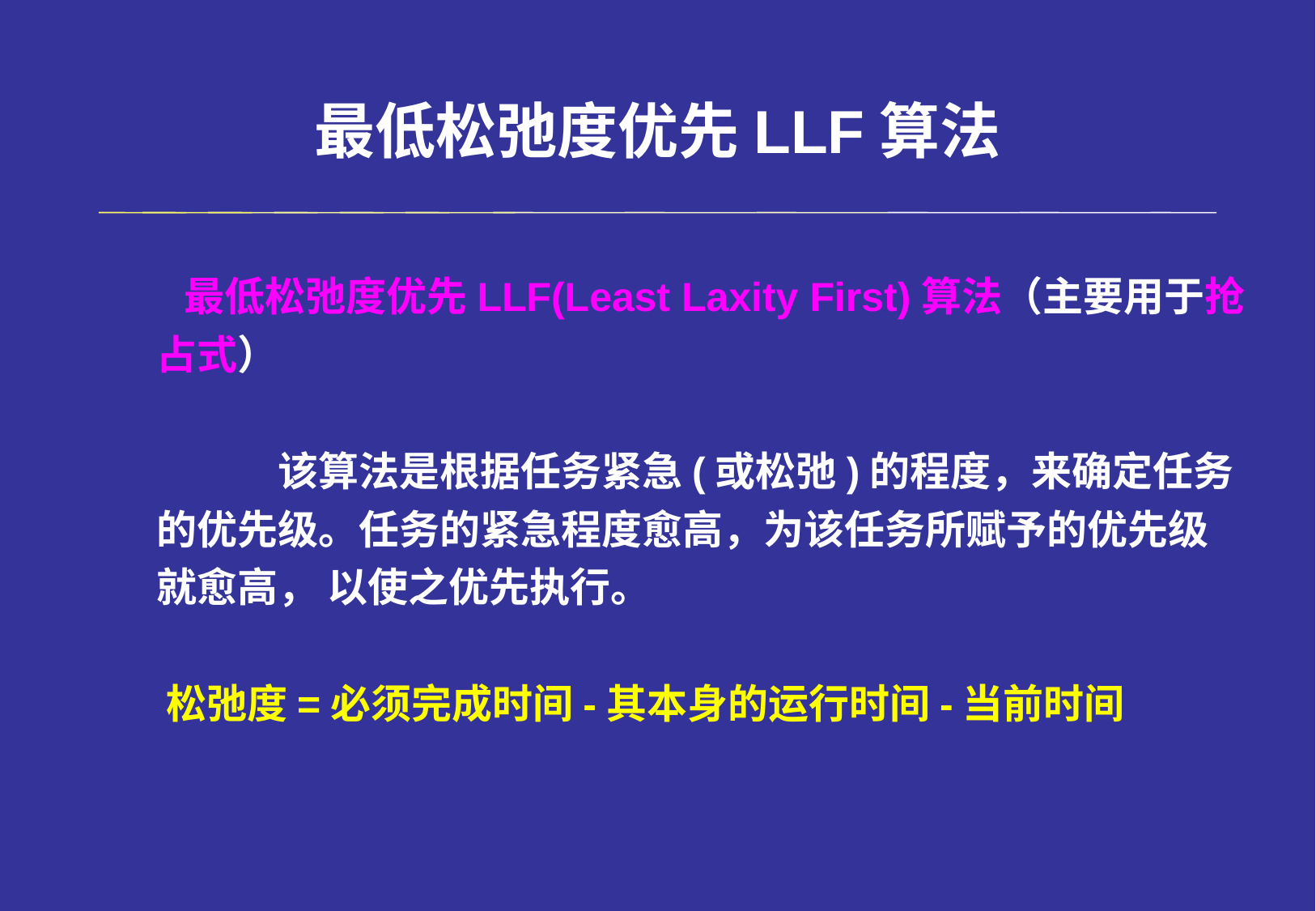

# 最低松弛度优先LLF算法
       最低松弛度优先LLF(Least Laxity First)算法（主要用于抢占式）

		该算法是根据任务紧急(或松弛)的程度，来确定任务的优先级。任务的紧急程度愈高，为该任务所赋予的优先级就愈高， 以使之优先执行。

     松弛度=必须完成时间-其本身的运行时间-当前时间